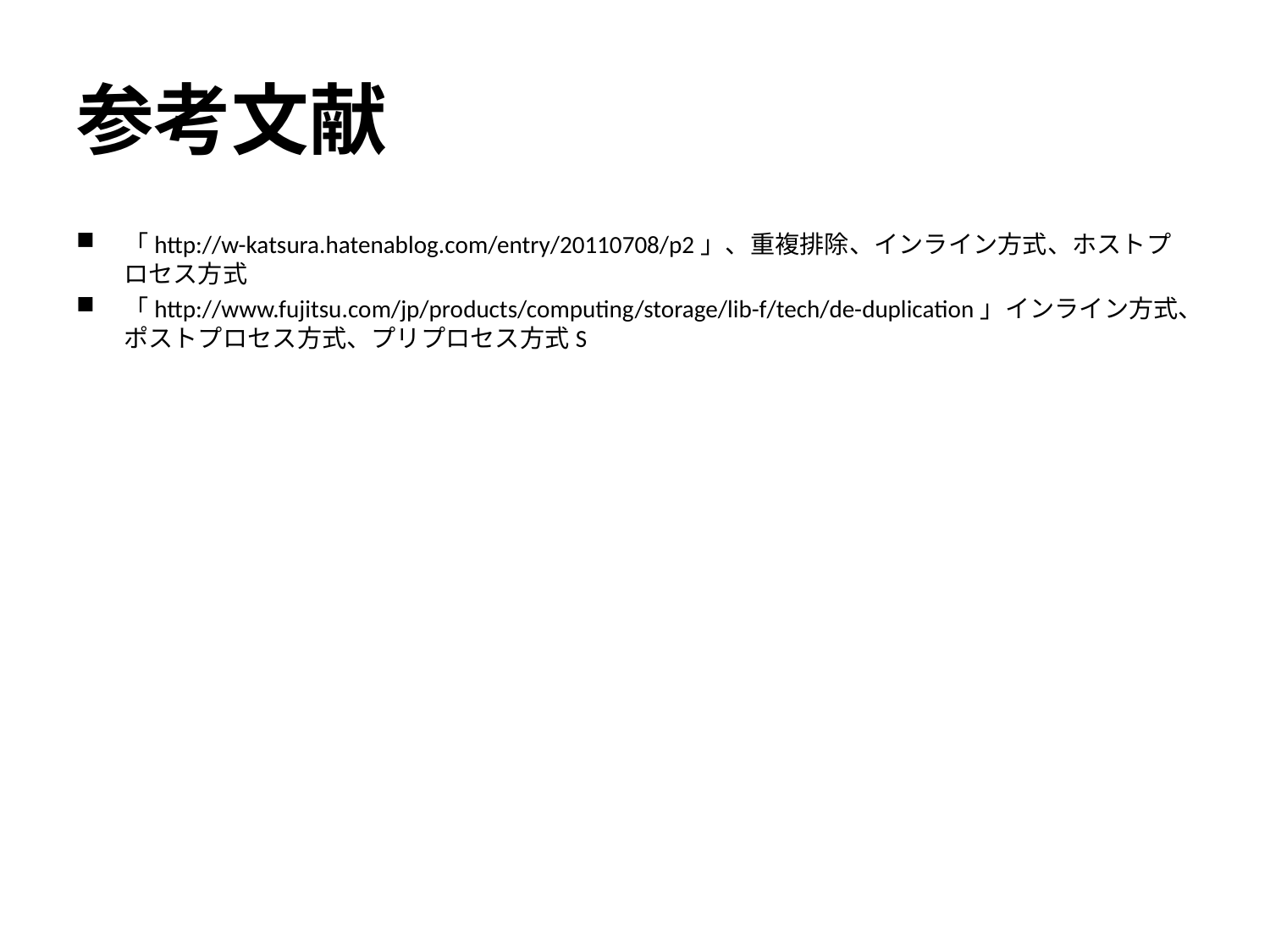

# 参考文献
「http://w-katsura.hatenablog.com/entry/20110708/p2」、重複排除、インライン方式、ホストプロセス方式
「http://www.fujitsu.com/jp/products/computing/storage/lib-f/tech/de-duplication」インライン方式、ポストプロセス方式、プリプロセス方式S